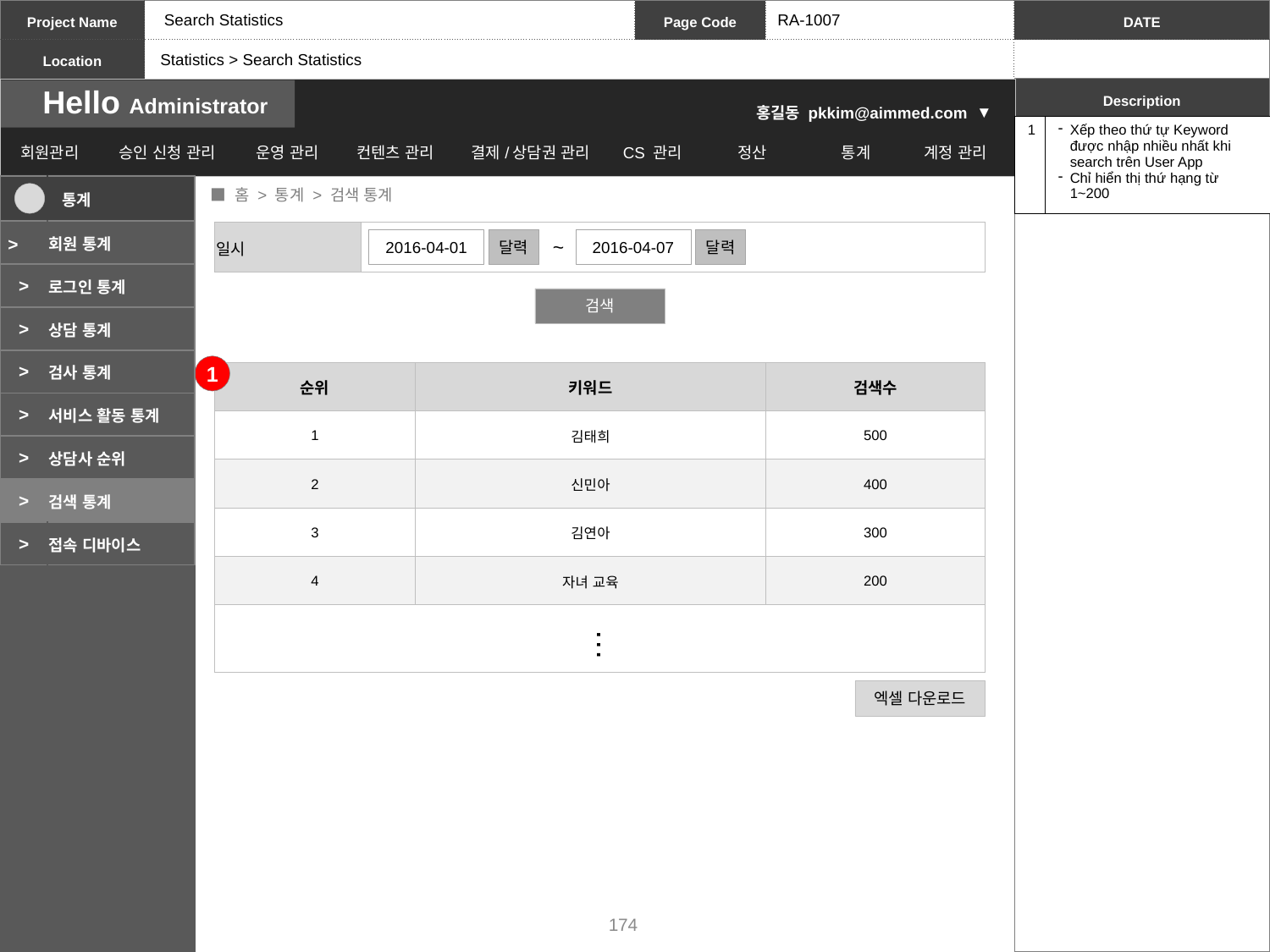

Search Statistics

RA-1007
Statistics > Search Statistics
| 1 | Xếp theo thứ tự Keyword được nhập nhiều nhất khi search trên User App Chỉ hiển thị thứ hạng từ 1~200 |
| --- | --- |
   ■ 홈 > 통계 > 검색 통계

|  | 통계 |
| --- | --- |
| > | 회원 통계 |
| > | 로그인 통계 |
| > | 상담 통계 |
| > | 검사 통계 |
| > | 서비스 활동 통계 |
| > | 상담사 순위 |
| > | 검색 통계 |
| > | 접속 디바이스 |

| 일시 |  |
| --- | --- |
~
2016-04-01
달력
2016-04-07
달력
검색
1
| 순위 | 키워드 | 검색수 |
| --- | --- | --- |
| 1 | 김태희 | 500 |
| 2 | 신민아 | 400 |
| 3 | 김연아 | 300 |
| 4 | 자녀 교육 | 200 |
|  |  |  |
…
엑셀 다운로드
174